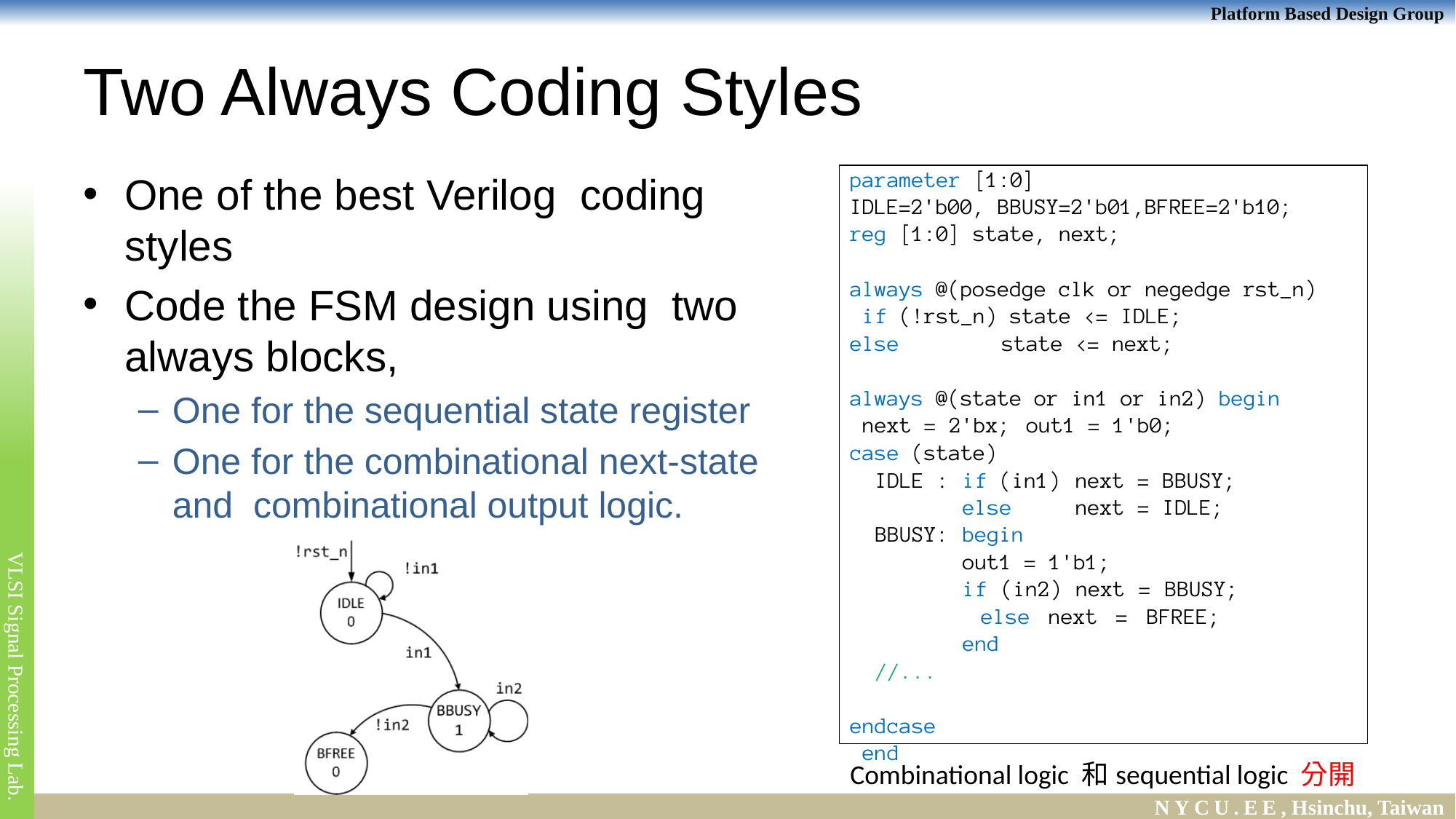

# Two Always Coding Styles
One of the best Verilog  coding styles
Code the FSM design using  two always blocks,
One for the sequential state register
One for the combinational next-state and  combinational output logic.

parameter [1:0]
IDLE=2'b00, BBUSY=2'b01,BFREE=2'b10;
reg [1:0] state, next;

always @(posedge clk or negedge rst_n)  if (!rst_n) state <= IDLE;
else	state <= next;
always @(state or in1 or in2) begin  next = 2'bx;	out1 = 1'b0;
case (state)
| IDLE : | if (in1) | next | = | BBUSY; |
| --- | --- | --- | --- | --- |
|  | else | next | = | IDLE; |
| BBUSY: | begin |  |  |  |

out1 = 1'b1;
if (in2) next = BBUSY;  else next = BFREE;  end
//...  endcase  end
Combinational logic 和sequential logic 分開